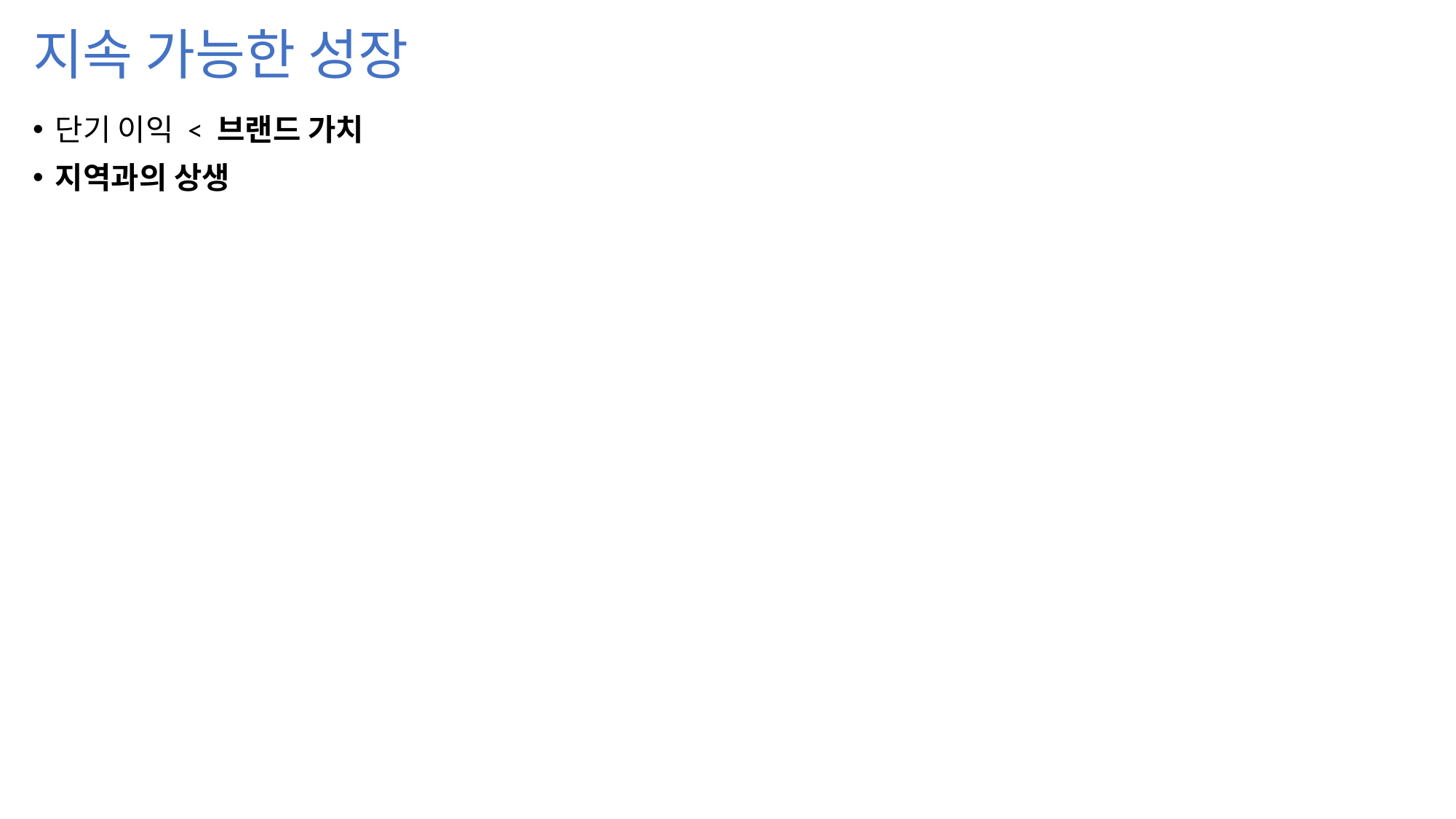

# 지속 가능한 성장
단기 이익 < 브랜드 가치
지역과의 상생